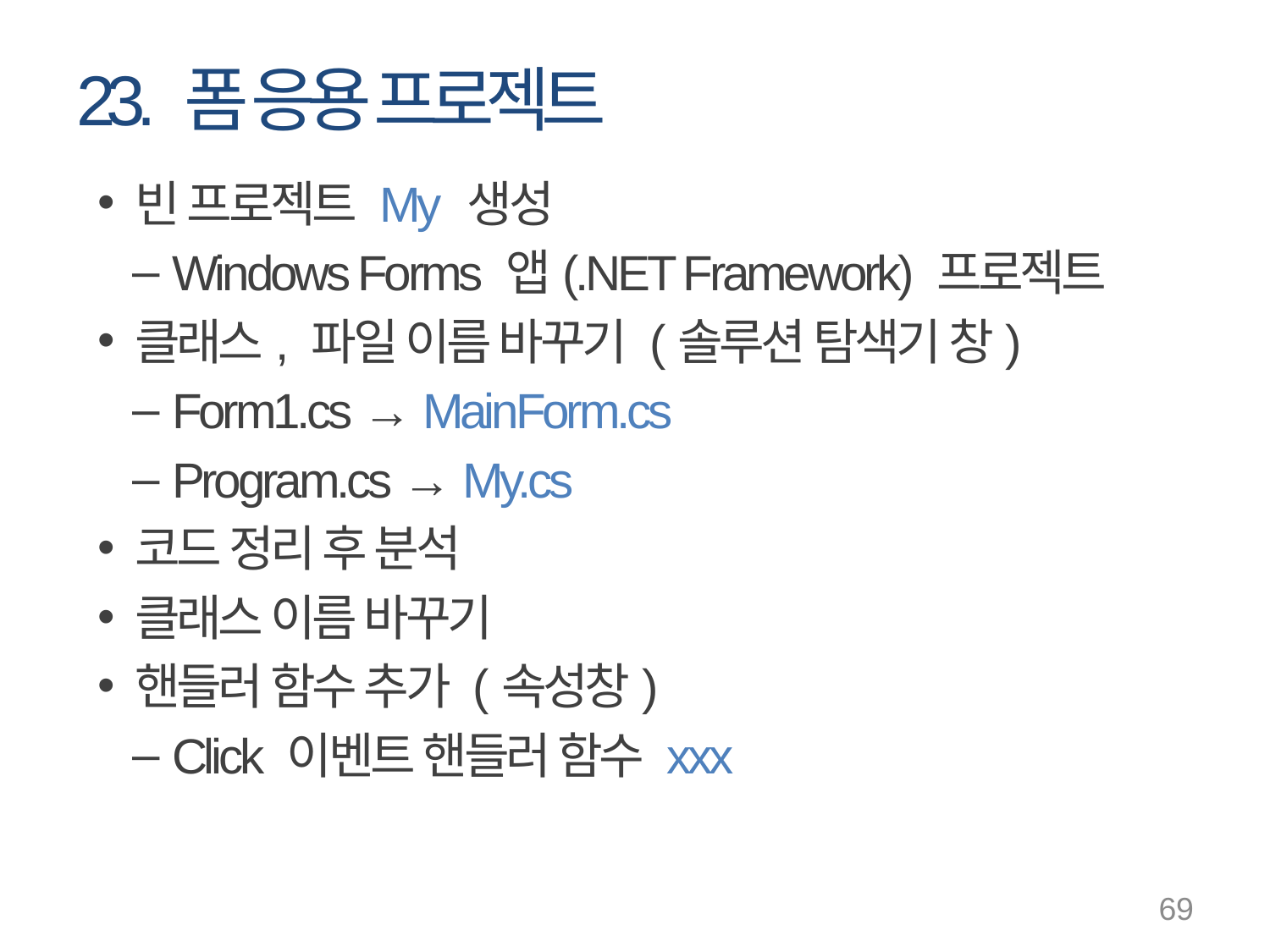

# 23. 폼 응용 프로젝트
빈 프로젝트 My 생성
Windows Forms 앱(.NET Framework) 프로젝트
클래스, 파일 이름 바꾸기 (솔루션 탐색기 창)
Form1.cs → MainForm.cs
Program.cs → My.cs
코드 정리 후 분석
클래스 이름 바꾸기
핸들러 함수 추가 (속성창)
Click 이벤트 핸들러 함수 xxx
69